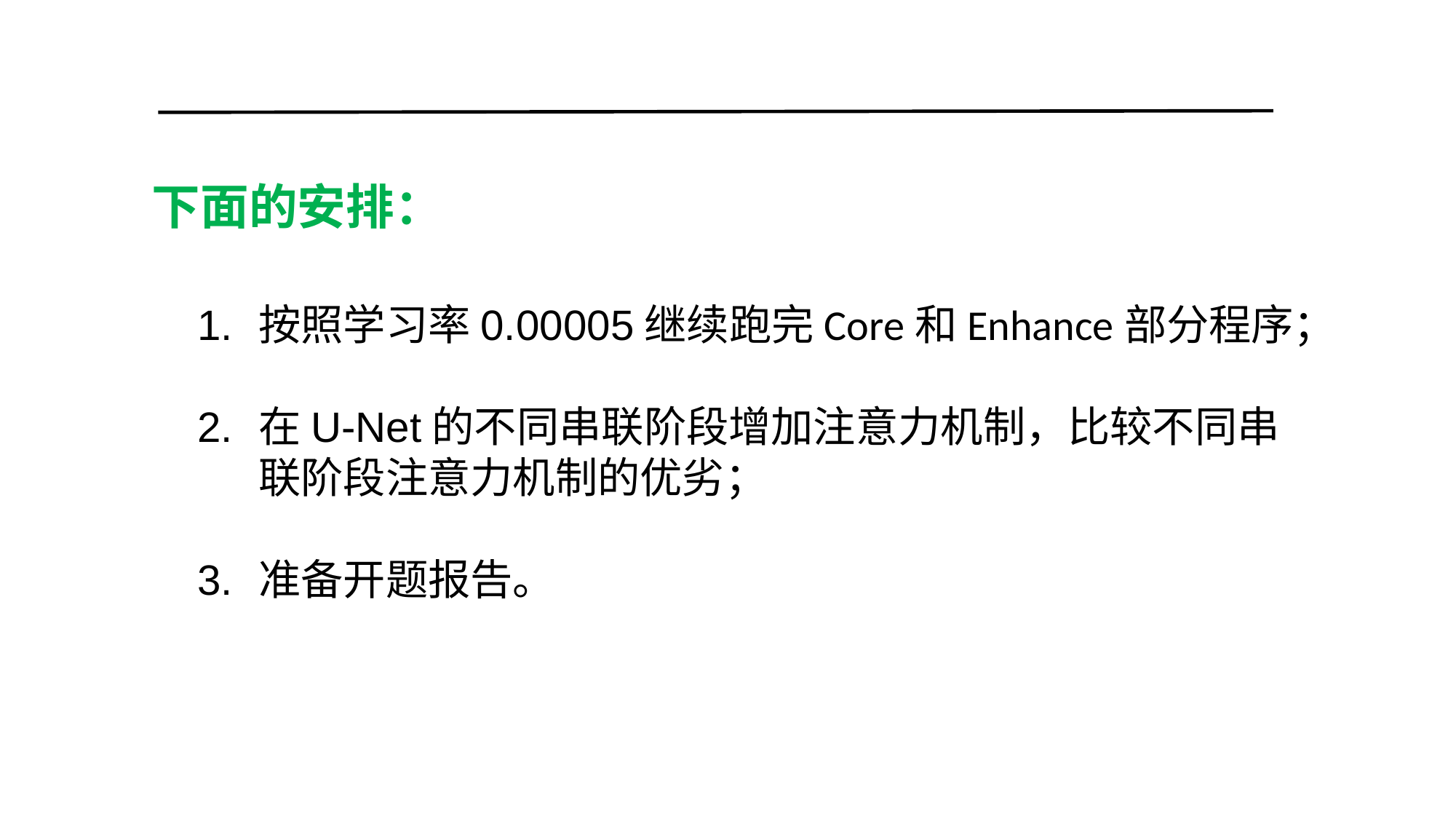

下面的安排：
按照学习率0.00005继续跑完Core和Enhance部分程序；

在U-Net的不同串联阶段增加注意力机制，比较不同串联阶段注意力机制的优劣；

准备开题报告。